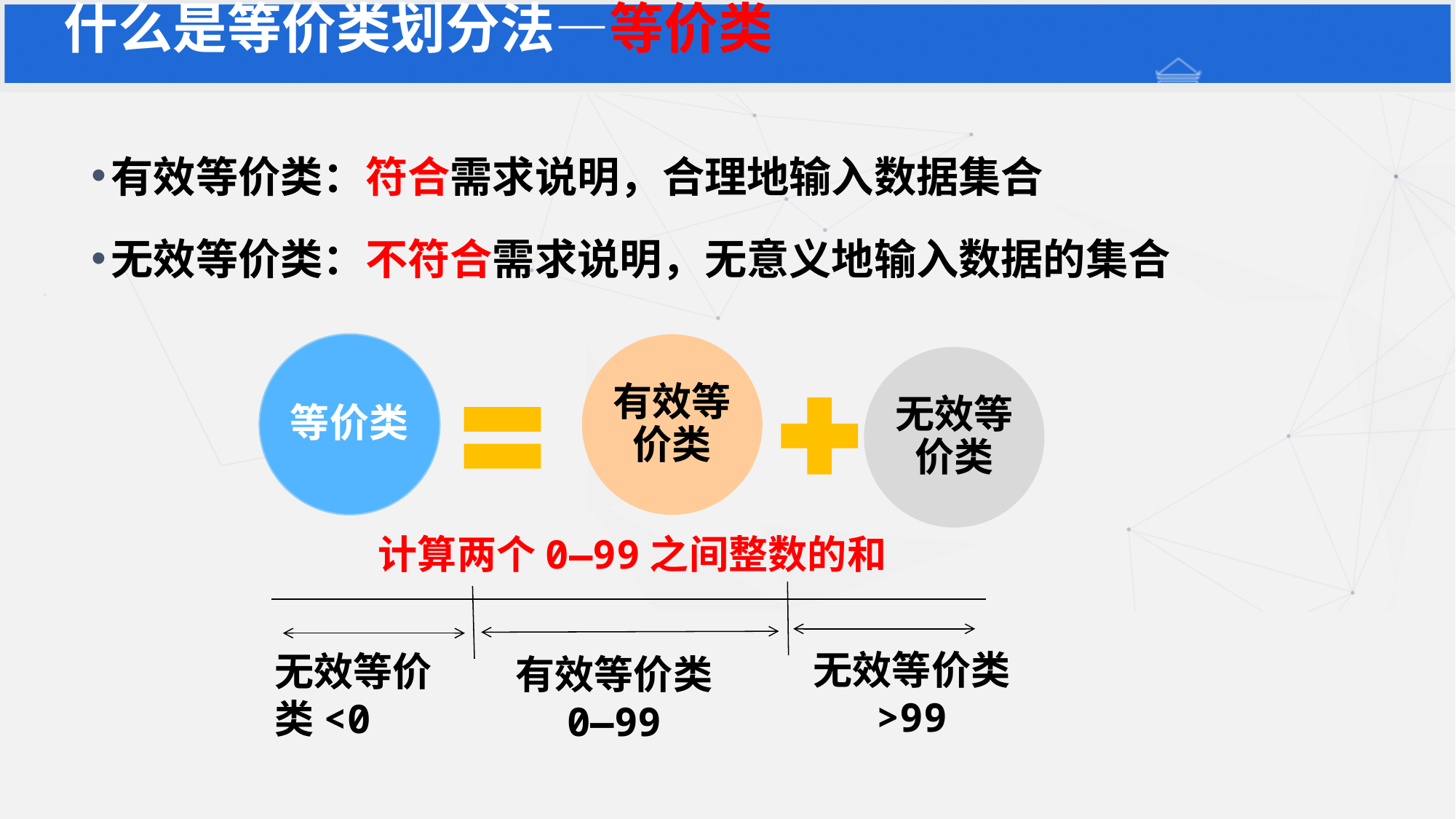

什么是等价类划分法—等价类
有效等价类：符合需求说明，合理地输入数据集合
无效等价类：不符合需求说明，无意义地输入数据的集合

有效等价类

无效等价类

等价类
计算两个0—99之间整数的和
无效等价类
>99
无效等价类<0
有效等价类
0—99